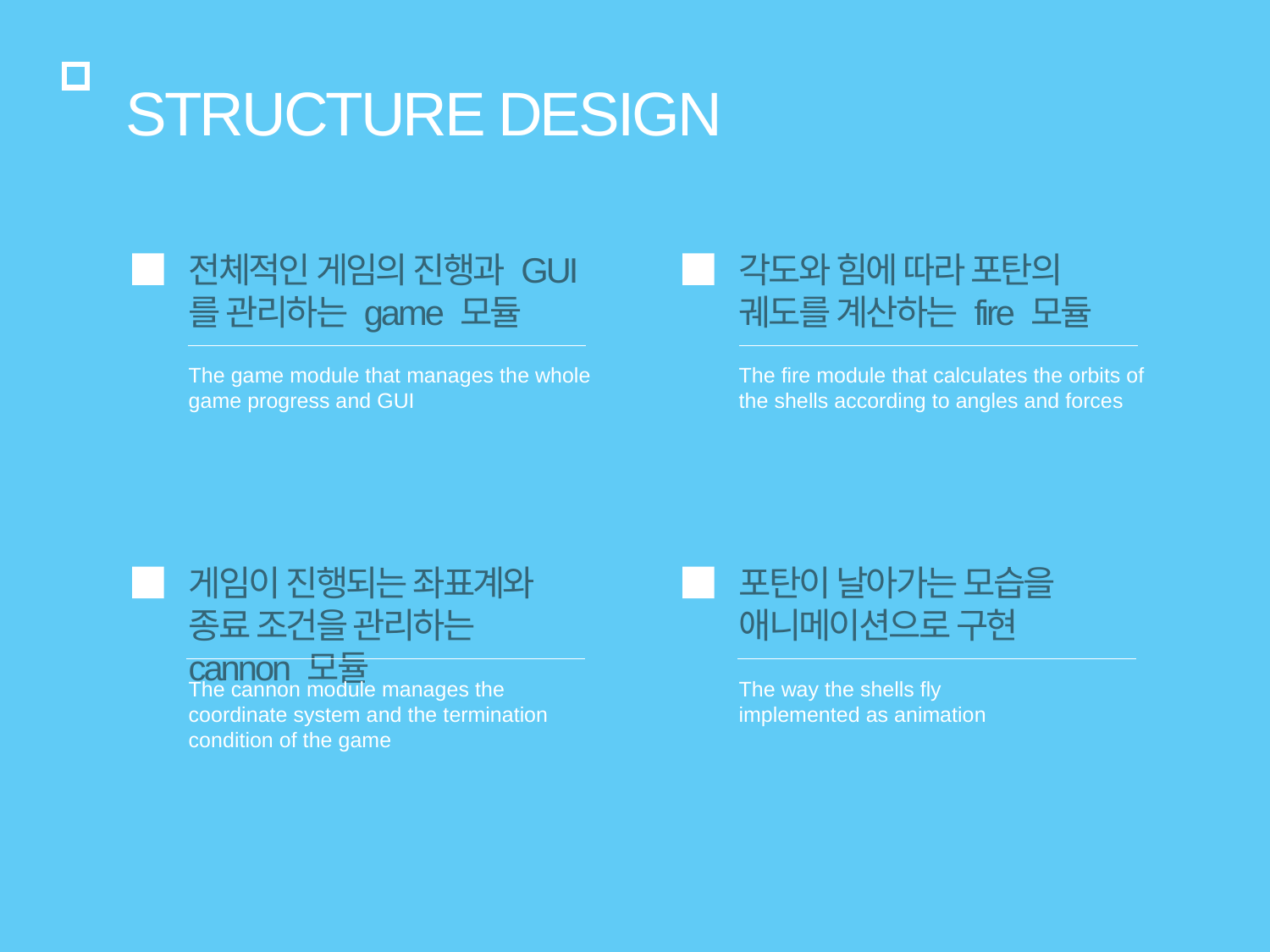

STRUCTURE DESIGN
전체적인 게임의 진행과 GUI를 관리하는 game 모듈
각도와 힘에 따라 포탄의 궤도를 계산하는 fire 모듈

The game module that manages the whole game progress and GUI
The fire module that calculates the orbits of the shells according to angles and forces
게임이 진행되는 좌표계와 종료 조건을 관리하는 cannon 모듈
포탄이 날아가는 모습을
애니메이션으로 구현

The cannon module manages the coordinate system and the termination condition of the game
The way the shells fly
implemented as animation